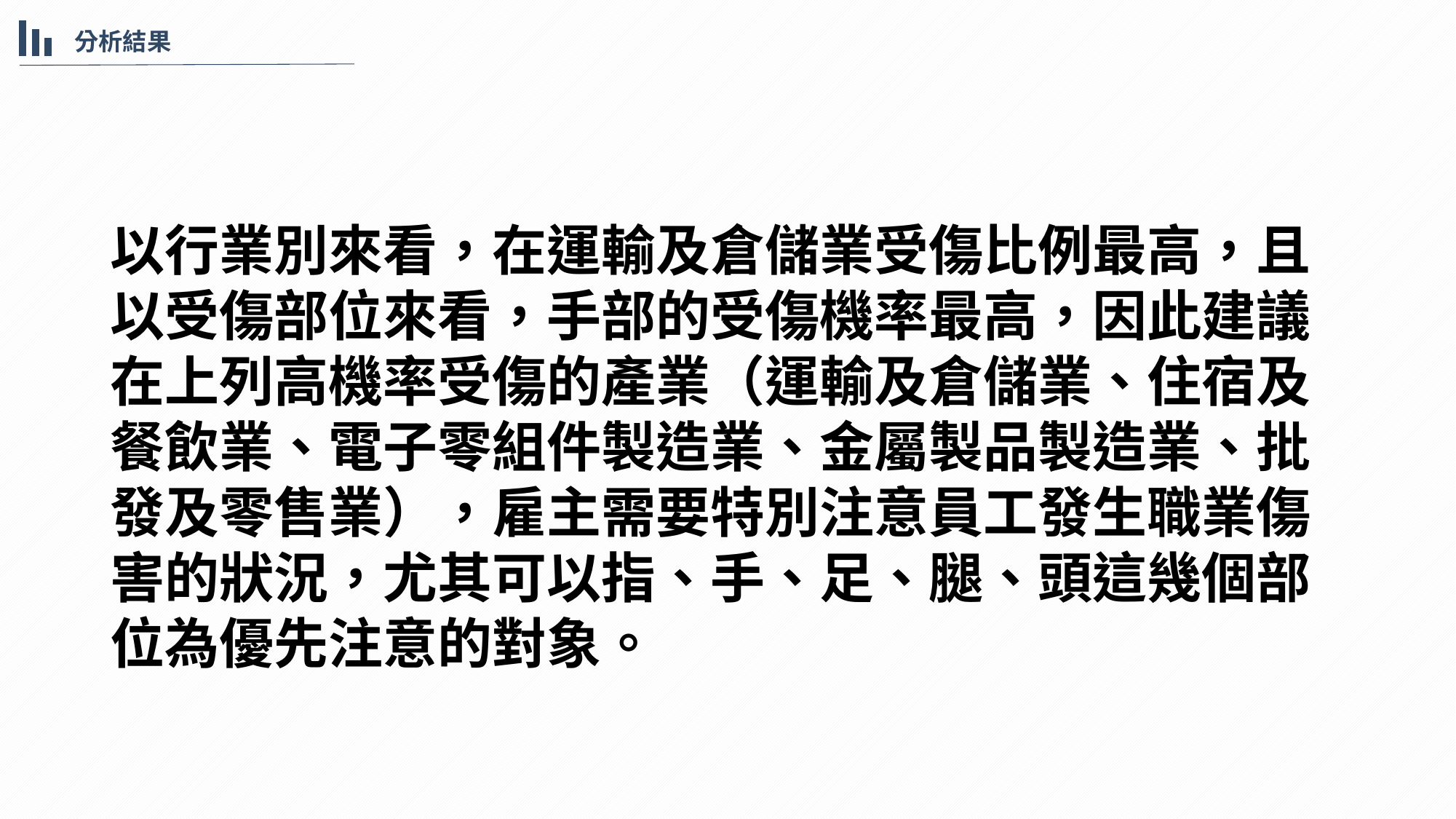

分析結果

以行業別來看，在運輸及倉儲業受傷比例最高，且以受傷部位來看，手部的受傷機率最高，因此建議在上列高機率受傷的產業（運輸及倉儲業、住宿及餐飲業、電子零組件製造業、金屬製品製造業、批發及零售業），雇主需要特別注意員工發生職業傷害的狀況，尤其可以指、手、足、腿、頭這幾個部位為優先注意的對象。